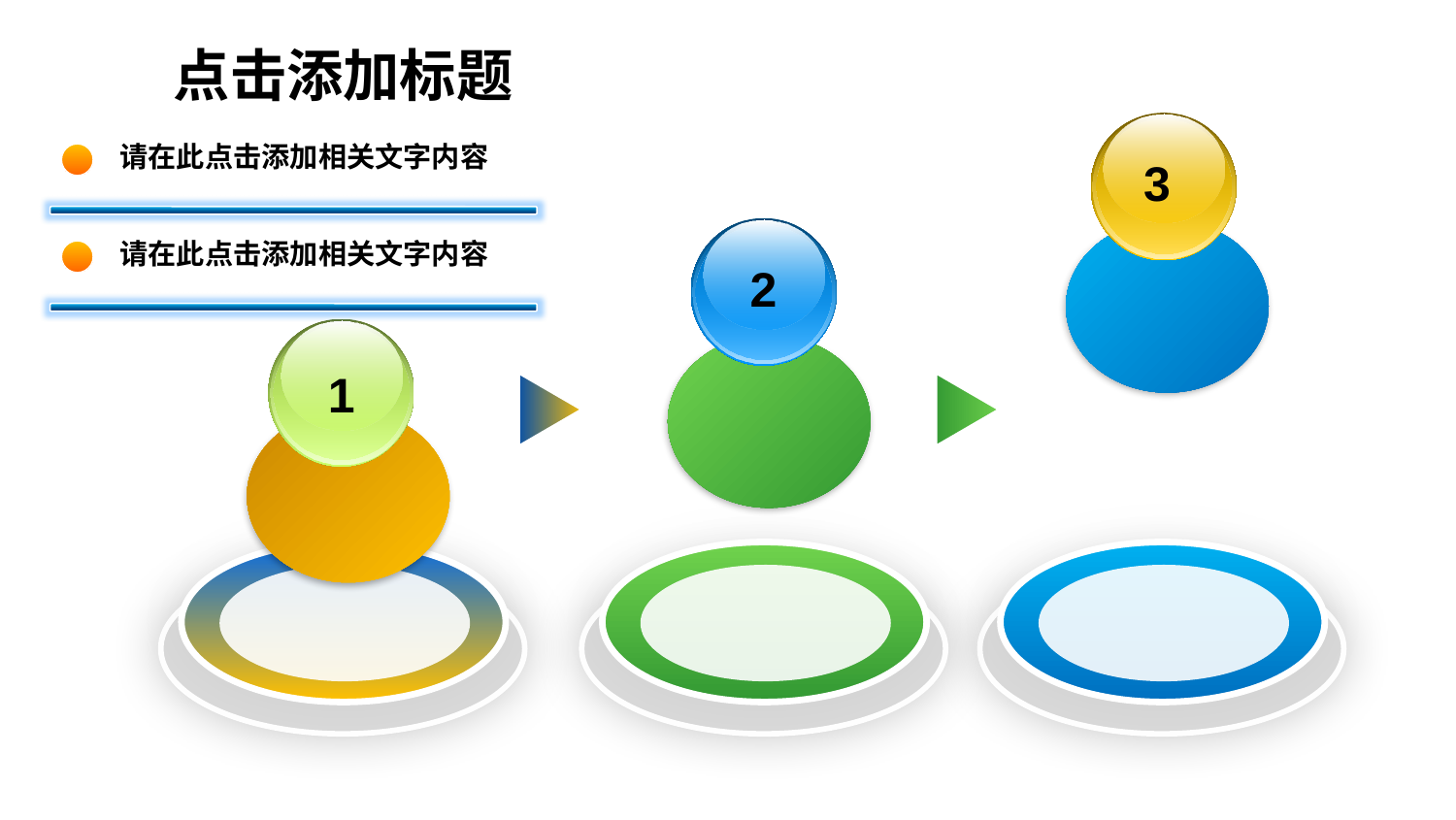

点击添加标题

请在此点击添加相关文字内容

3

请在此点击添加相关文字内容

2

1